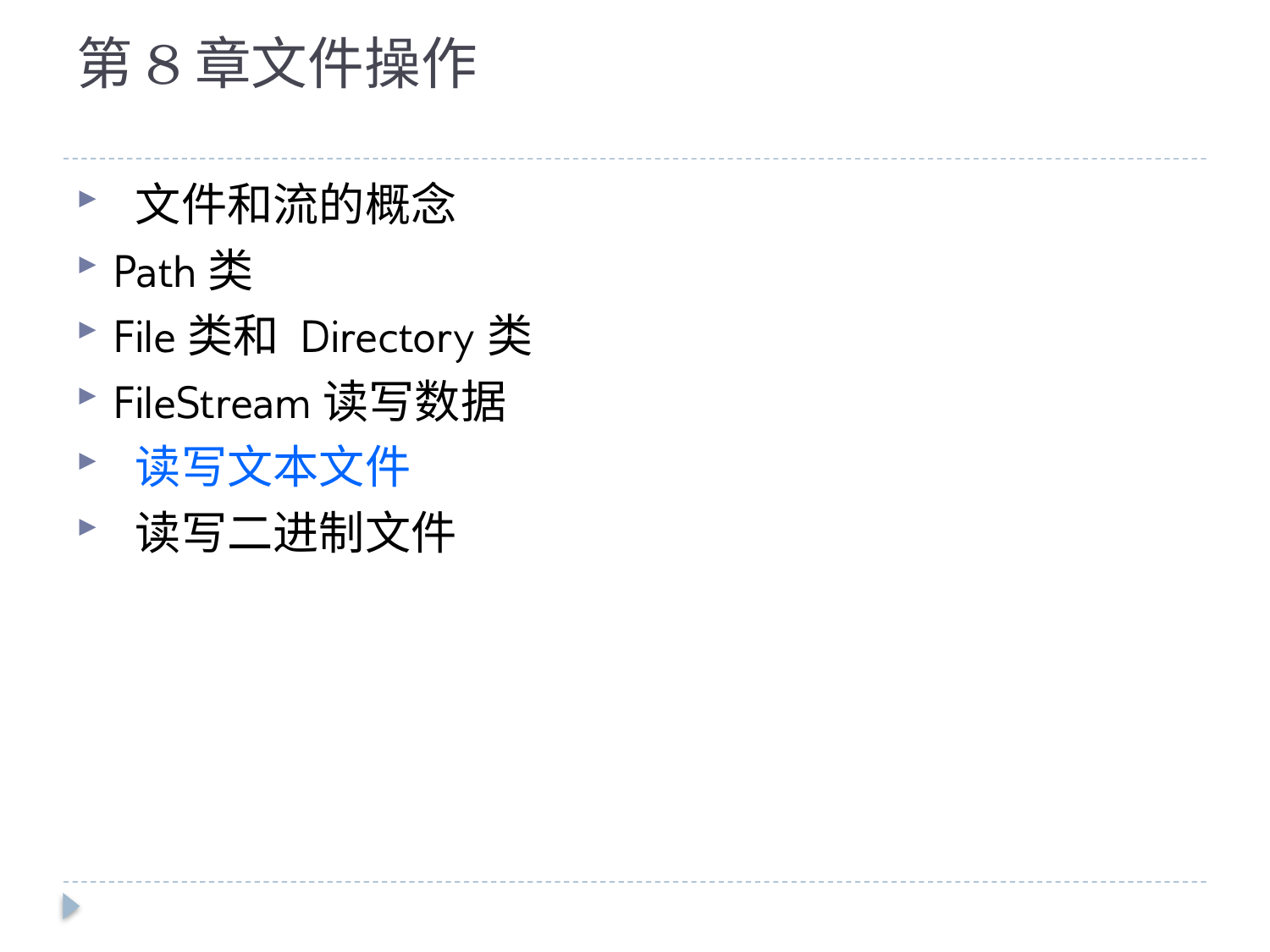

# 第8章文件操作
 文件和流的概念
Path类
File类和 Directory类
FileStream读写数据
 读写文本文件
 读写二进制文件